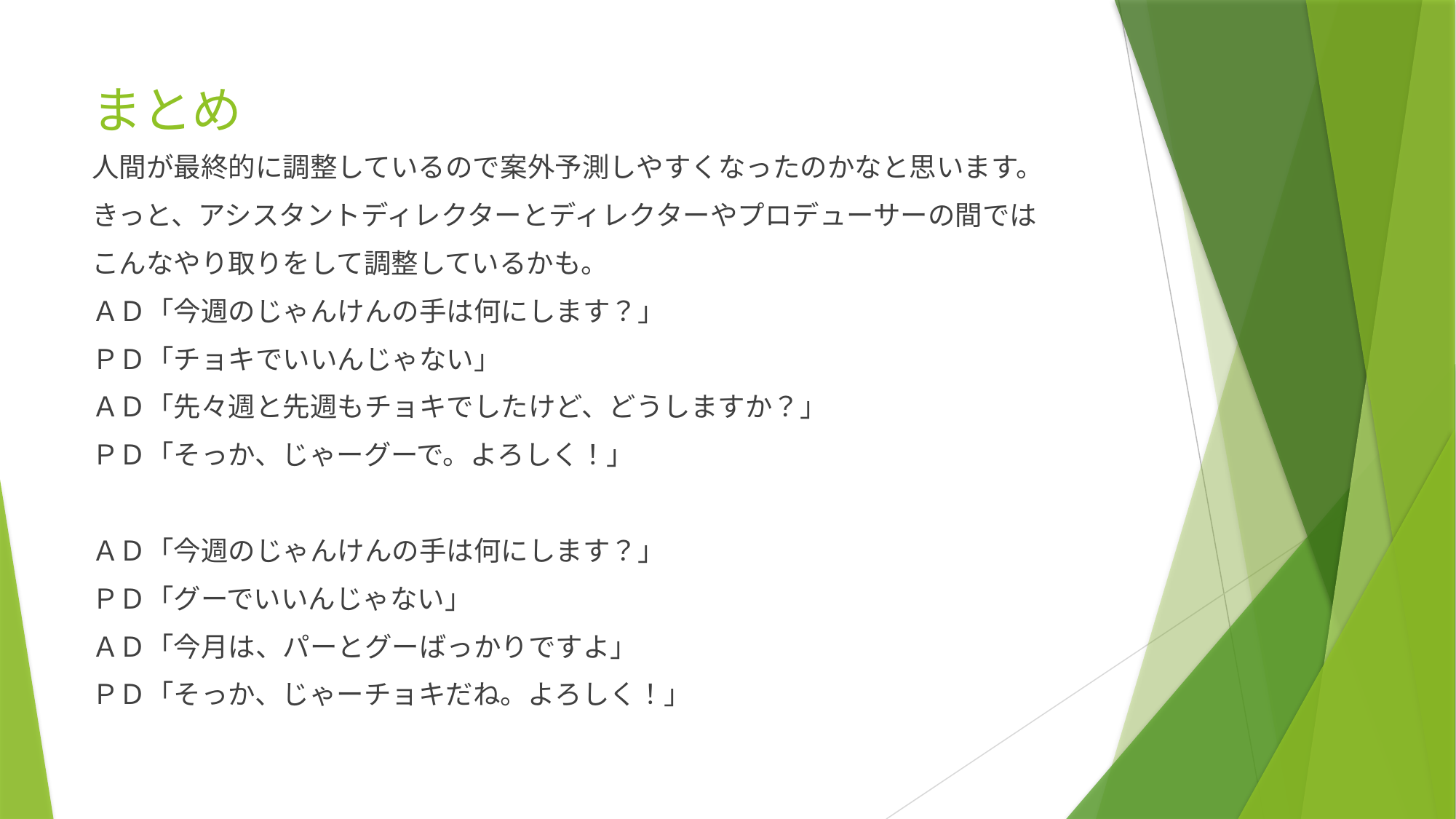

# まとめ
人間が最終的に調整しているので案外予測しやすくなったのかなと思います。
きっと、アシスタントディレクターとディレクターやプロデューサーの間では
こんなやり取りをして調整しているかも。
ＡＤ「今週のじゃんけんの手は何にします？」
ＰＤ「チョキでいいんじゃない」
ＡＤ「先々週と先週もチョキでしたけど、どうしますか？」
ＰＤ「そっか、じゃーグーで。よろしく！」

ＡＤ「今週のじゃんけんの手は何にします？」
ＰＤ「グーでいいんじゃない」
ＡＤ「今月は、パーとグーばっかりですよ」
ＰＤ「そっか、じゃーチョキだね。よろしく！」